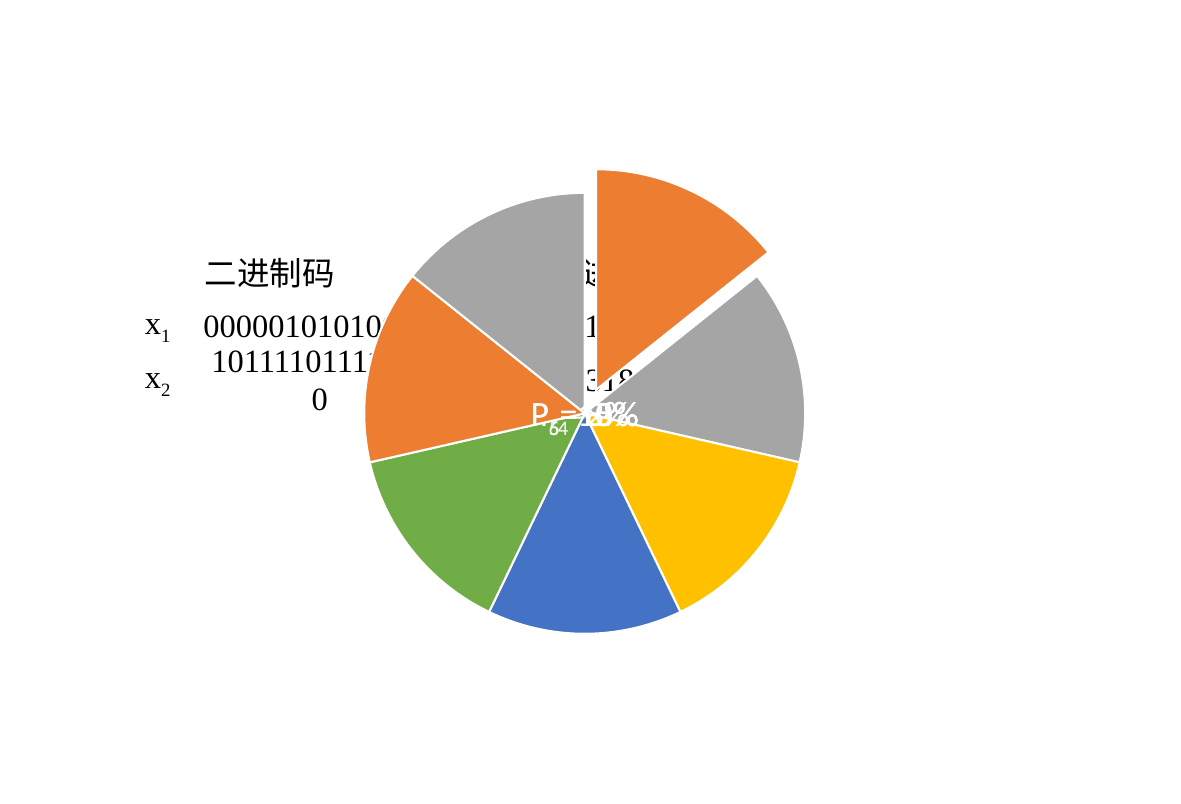

……
P1=12%
P2=8%
P3=15%
P4=2%
P5=10%
P6=15%
二进制码
十进制码
x1
000001010100101001
5417
x2
101111011111110
24318